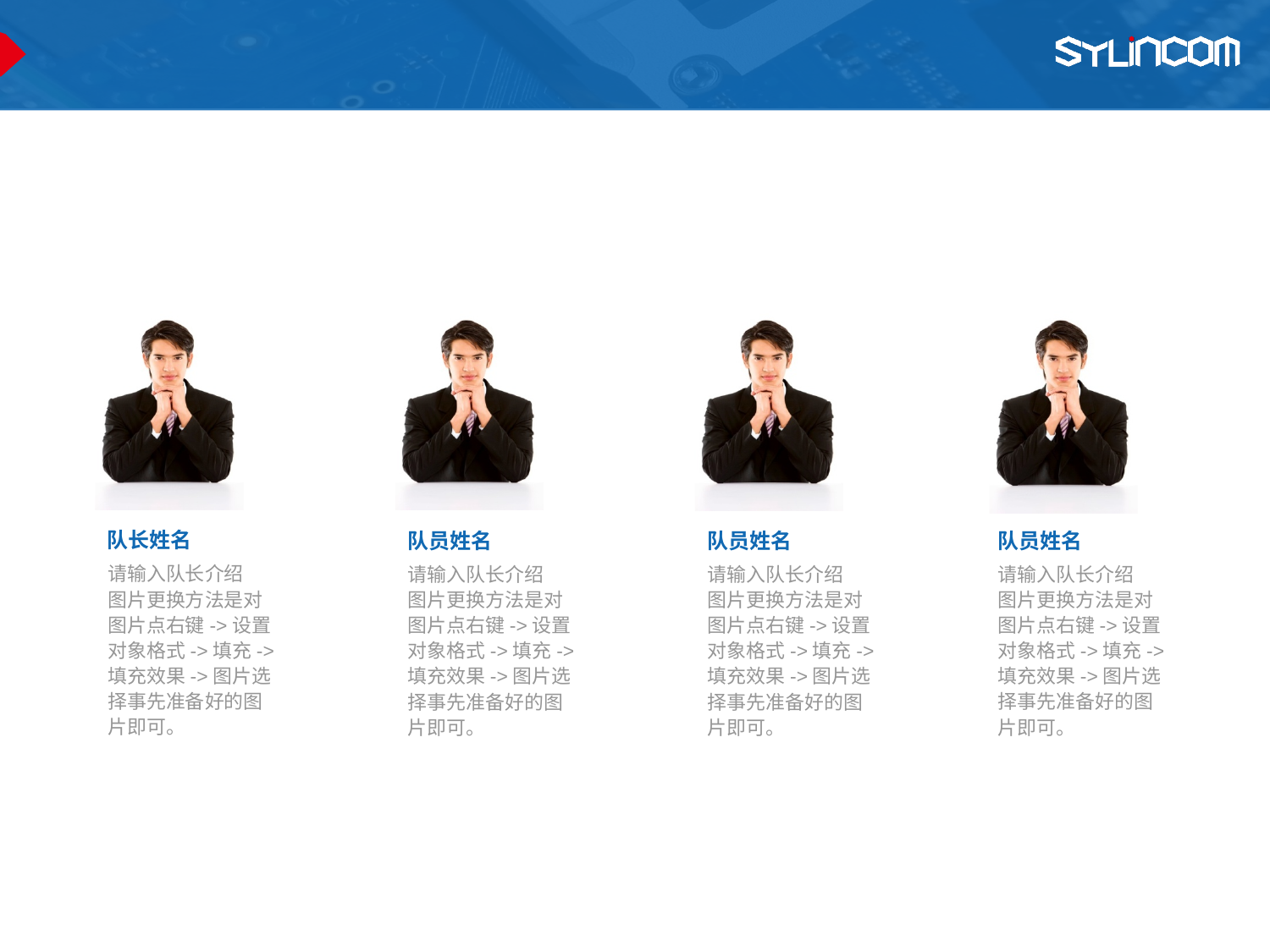

#

队长姓名
请输入队长介绍
图片更换方法是对图片点右键->设置对象格式->填充->填充效果->图片选择事先准备好的图片即可。

队员姓名
请输入队长介绍
图片更换方法是对图片点右键->设置对象格式->填充->填充效果->图片选择事先准备好的图片即可。

队员姓名
请输入队长介绍
图片更换方法是对图片点右键->设置对象格式->填充->填充效果->图片选择事先准备好的图片即可。

队员姓名
请输入队长介绍
图片更换方法是对图片点右键->设置对象格式->填充->填充效果->图片选择事先准备好的图片即可。